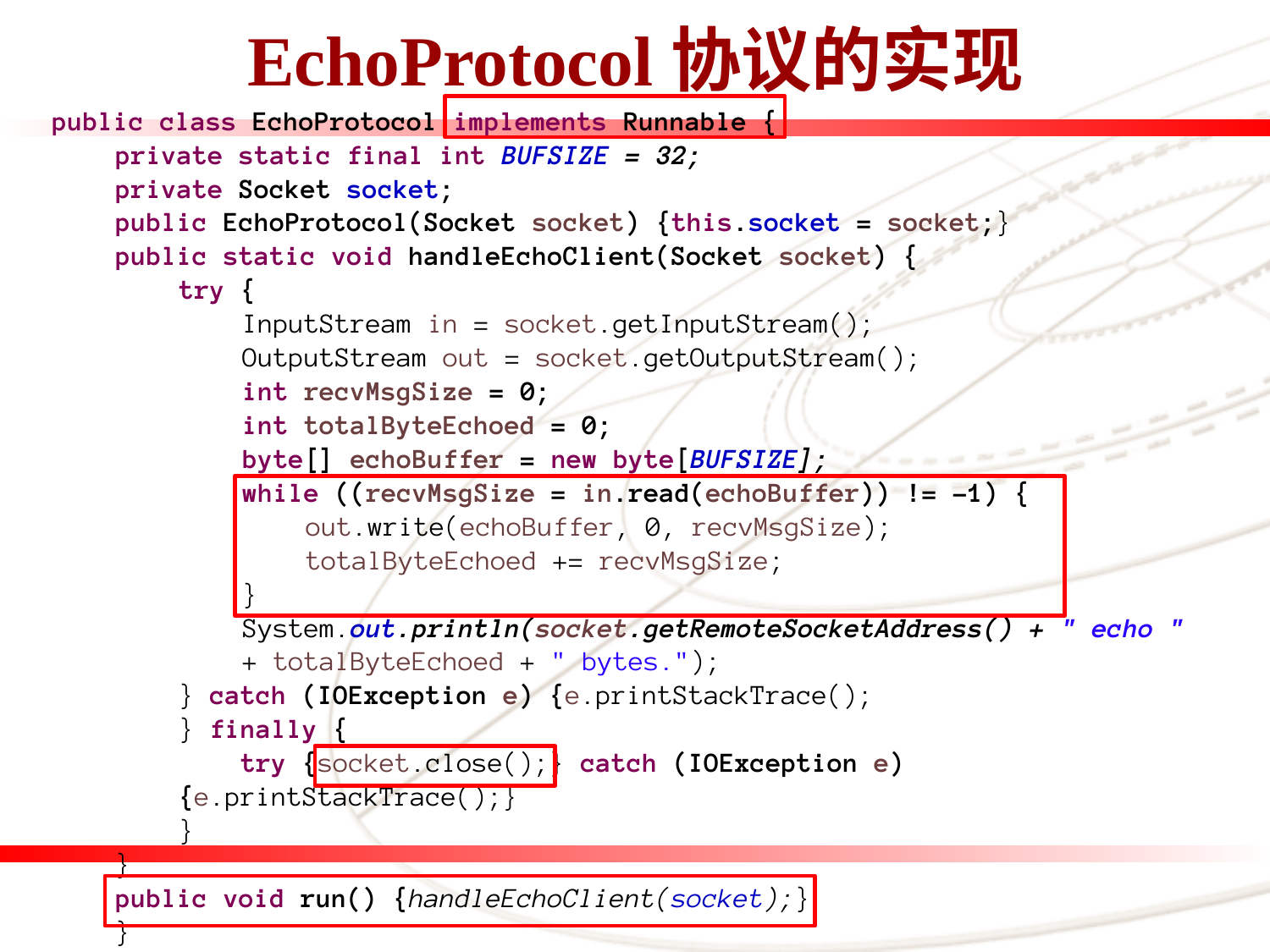

# EchoProtocol协议的实现
public class EchoProtocol implements Runnable {
private static final int BUFSIZE = 32;
private Socket socket;
public EchoProtocol(Socket socket) {this.socket = socket;}
public static void handleEchoClient(Socket socket) {
try {
InputStream in = socket.getInputStream();
OutputStream out = socket.getOutputStream();
int recvMsgSize = 0;
int totalByteEchoed = 0;
byte[] echoBuffer = new byte[BUFSIZE];
while ((recvMsgSize = in.read(echoBuffer)) != -1) {
out.write(echoBuffer, 0, recvMsgSize);
totalByteEchoed += recvMsgSize;
}
System.out.println(socket.getRemoteSocketAddress() + " echo "
+ totalByteEchoed + " bytes.");
} catch (IOException e) {e.printStackTrace();
} finally {
    try {socket.close();} catch (IOException e) {e.printStackTrace();}
}
}
public void run() {handleEchoClient(socket);}
}